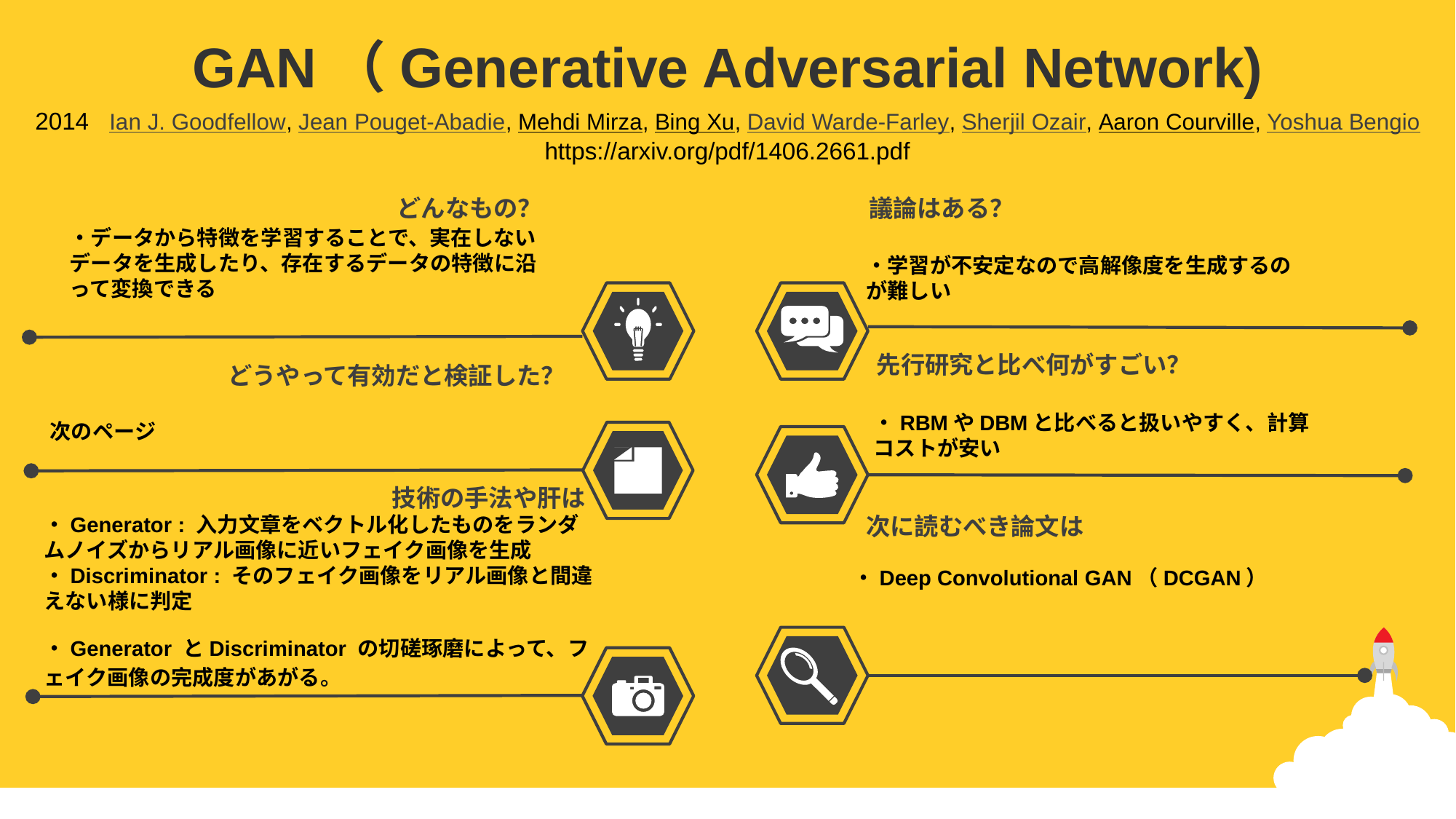

GAN（Generative Adversarial Network)
2014   Ian J. Goodfellow, Jean Pouget-Abadie, Mehdi Mirza, Bing Xu, David Warde-Farley, Sherjil Ozair, Aaron Courville, Yoshua Bengio
https://arxiv.org/pdf/1406.2661.pdf
どんなもの？
・データから特徴を学習することで、実在しないデータを生成したり、存在するデータの特徴に沿って変換できる
議論はある？

・学習が不安定なので高解像度を生成するのが難しい

先行研究と比べ何がすごい？

・RBMやDBMと比べると扱いやすく、計算コストが安い
どうやって有効だと検証した？

次のページ

技術の手法や肝は
・Generator : 入力文章をベクトル化したものをランダムノイズからリアル画像に近いフェイク画像を生成
・Discriminator : そのフェイク画像をリアル画像と間違えない様に判定
・Generator とDiscriminator の切磋琢磨によって、フェイク画像の完成度があがる。

次に読むべき論文は
・Deep Convolutional GAN（DCGAN）